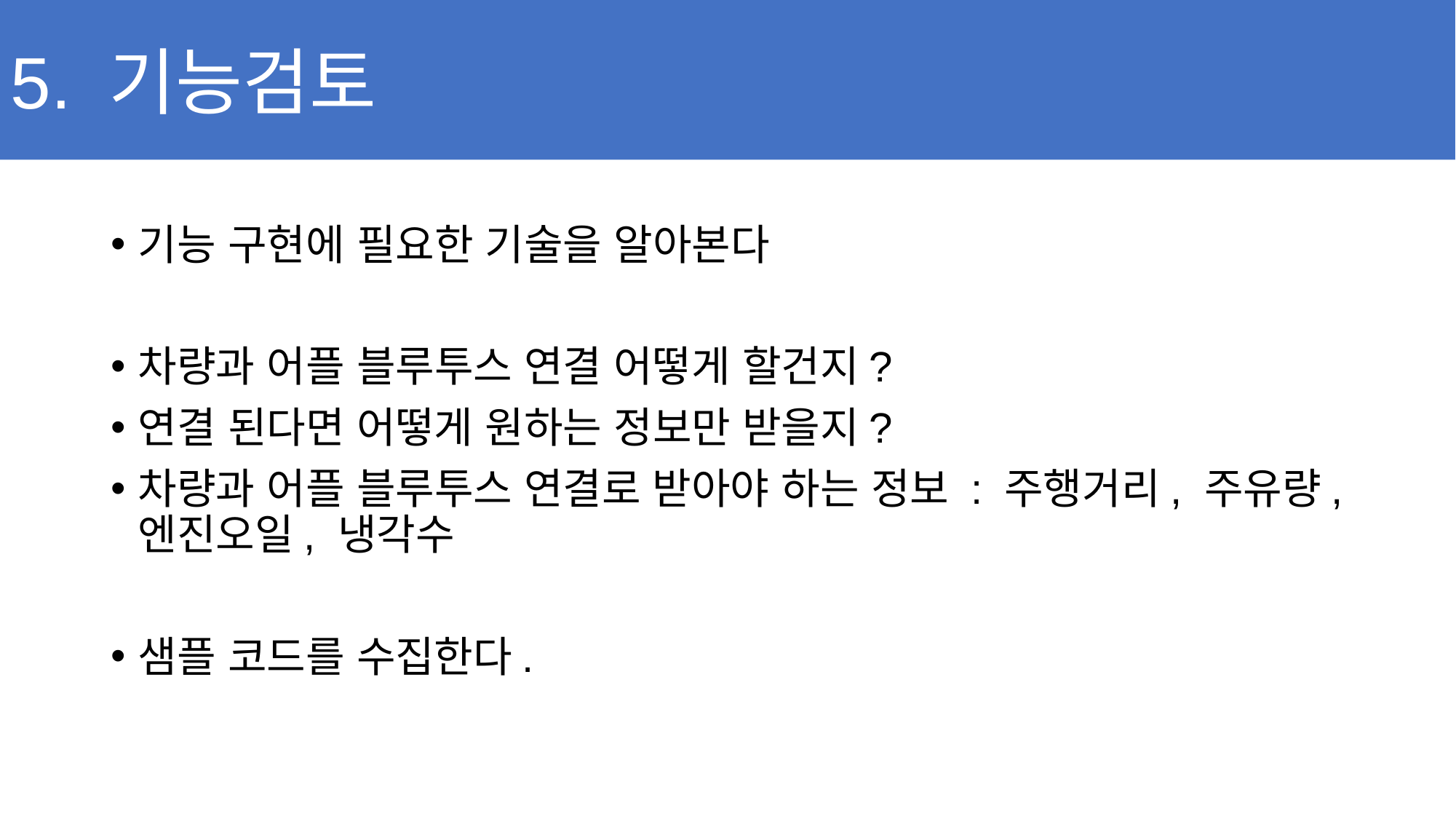

5. 기능검토
기능 구현에 필요한 기술을 알아본다

차량과 어플 블루투스 연결 어떻게 할건지?
연결 된다면 어떻게 원하는 정보만 받을지?
차량과 어플 블루투스 연결로 받아야 하는 정보 : 주행거리, 주유량, 엔진오일, 냉각수

샘플 코드를 수집한다.